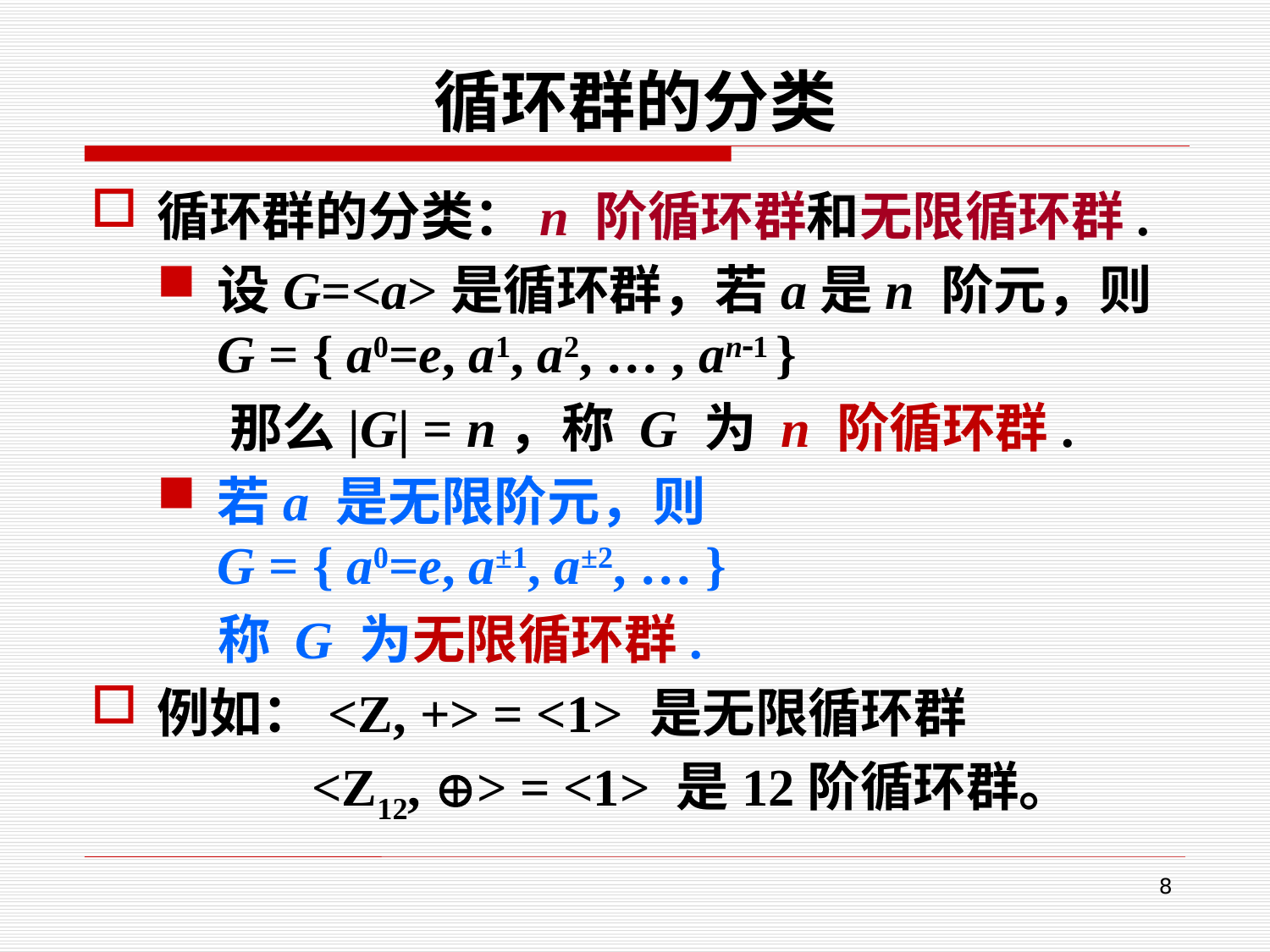

# 循环群的分类
循环群的分类：n 阶循环群和无限循环群.
设G=<a>是循环群，若a是n 阶元，则
G = { a0=e, a1, a2, … , an−1 }
     那么|G| = n，称 G 为 n 阶循环群.
若a 是无限阶元，则
G = { a0=e, a±1, a±2, … }
    称 G 为无限循环群.
例如：<Z, +> = <1> 是无限循环群
       <Z12, ⊕> = <1> 是12阶循环群。
8